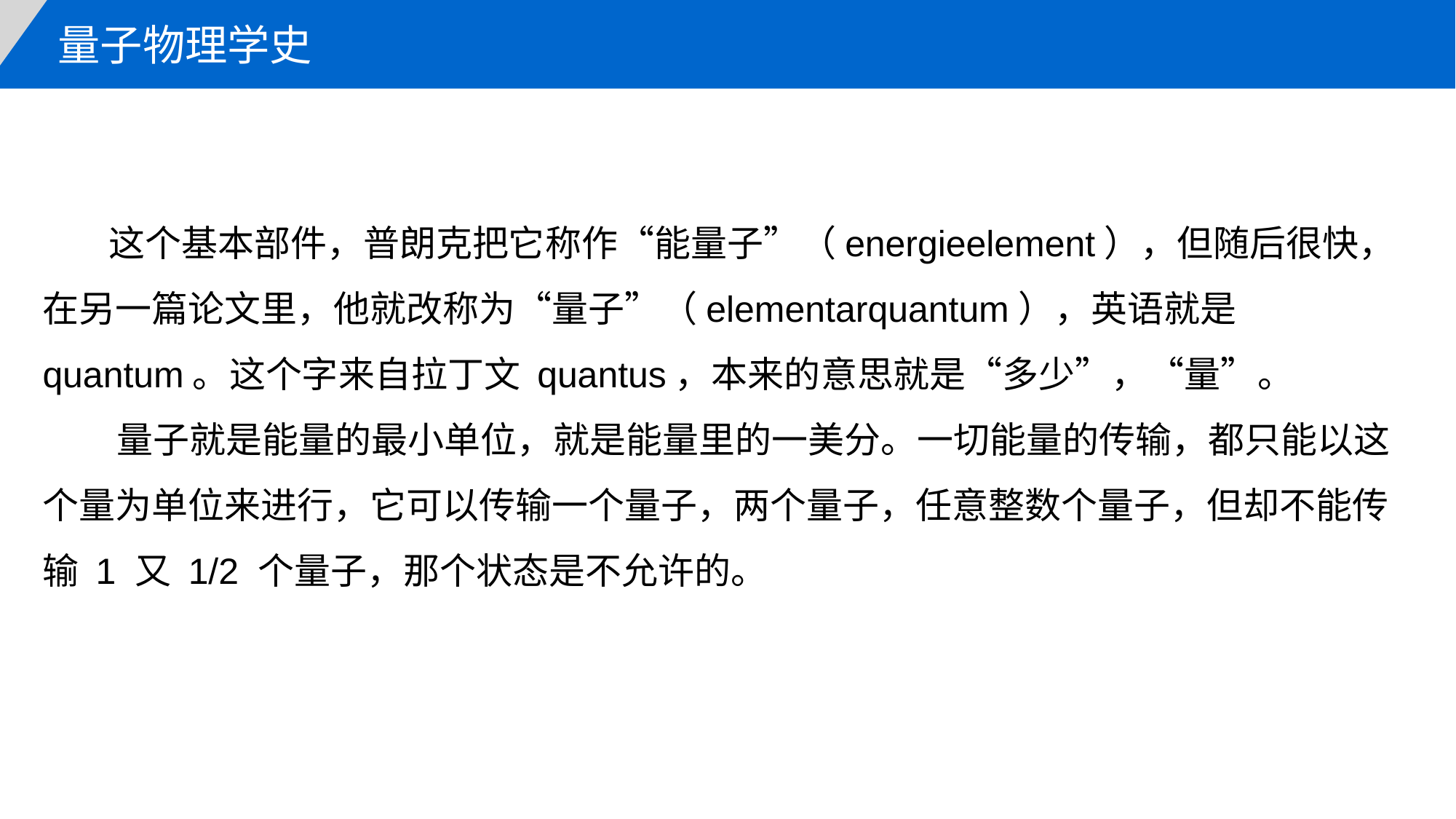

量子物理学史
       这个基本部件，普朗克把它称作“能量子”（energieelement），但随后很快，在另一篇论文里，他就改称为“量子”（elementarquantum），英语就是 quantum。这个字来自拉丁文 quantus，本来的意思就是“多少”，“量”。
        量子就是能量的最小单位，就是能量里的一美分。一切能量的传输，都只能以这个量为单位来进行，它可以传输一个量子，两个量子，任意整数个量子，但却不能传输 1 又 1/2 个量子，那个状态是不允许的。